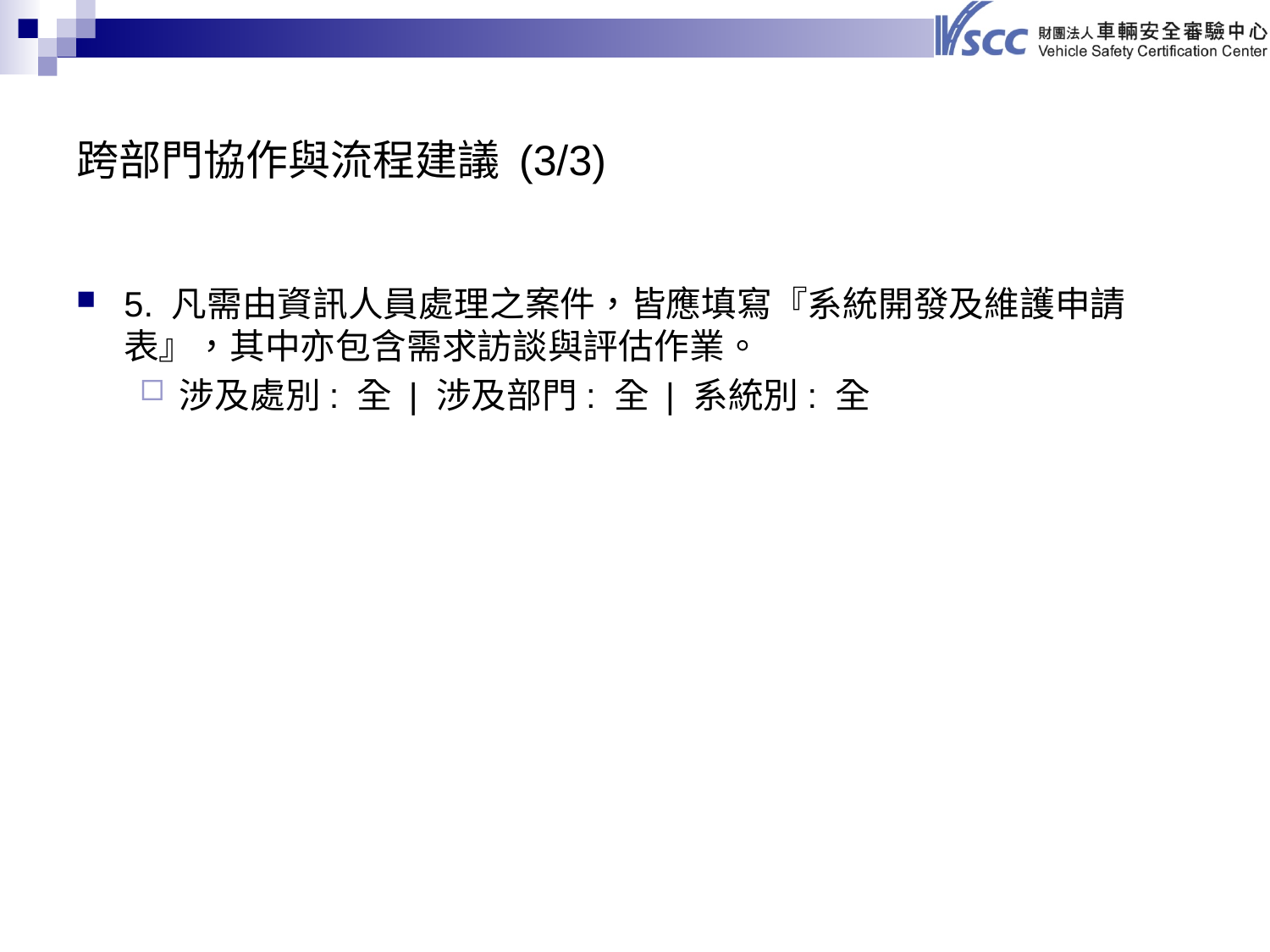

# 跨部門協作與流程建議 (3/3)
5. 凡需由資訊人員處理之案件，皆應填寫『系統開發及維護申請表』，其中亦包含需求訪談與評估作業。
涉及處別: 全 | 涉及部門: 全 | 系統別: 全